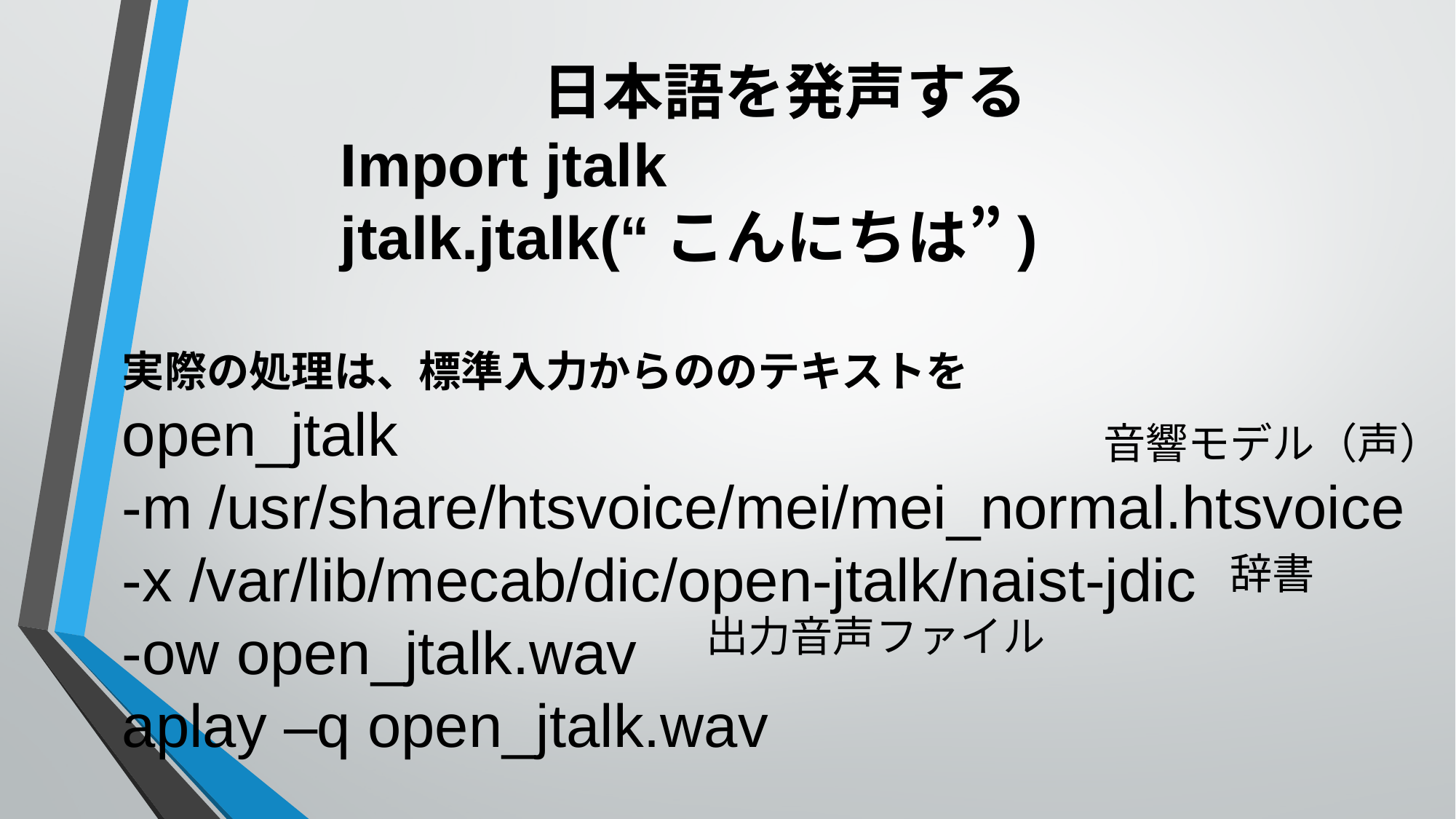

日本語を発声する
		Import jtalk
		jtalk.jtalk(“こんにちは”)

実際の処理は、標準入力からののテキストを
open_jtalk
-m /usr/share/htsvoice/mei/mei_normal.htsvoice
-x /var/lib/mecab/dic/open-jtalk/naist-jdic
-ow open_jtalk.wav
aplay –q open_jtalk.wav

音響モデル（声）
辞書
出力音声ファイル